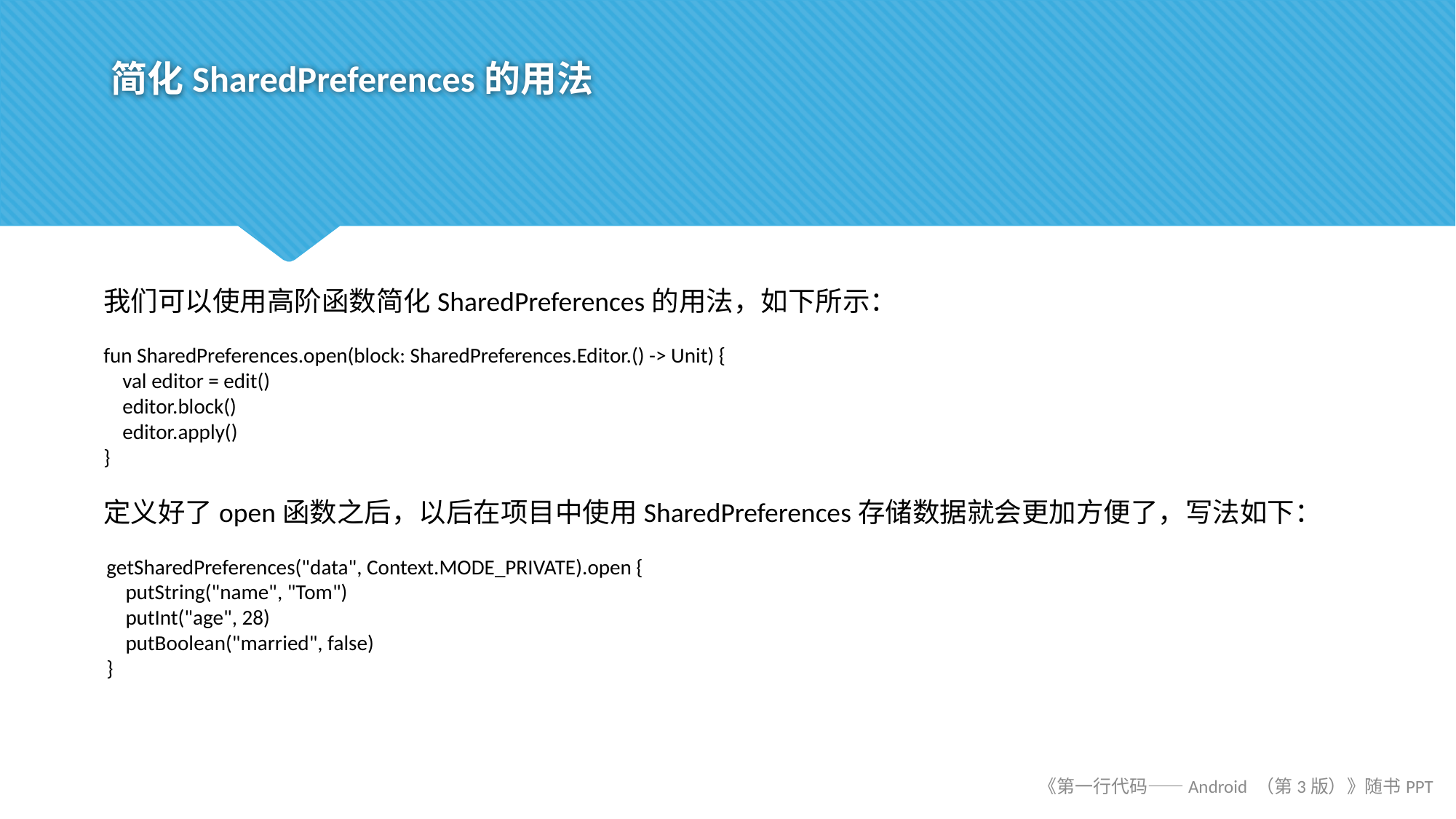

# 简化SharedPreferences的用法
我们可以使用高阶函数简化SharedPreferences的用法，如下所示：
fun SharedPreferences.open(block: SharedPreferences.Editor.() -> Unit) {
    val editor = edit()
    editor.block()
    editor.apply()
}
定义好了open函数之后，以后在项目中使用SharedPreferences存储数据就会更加方便了，写法如下：
getSharedPreferences("data", Context.MODE_PRIVATE).open {
    putString("name", "Tom")
    putInt("age", 28)
    putBoolean("married", false)
}